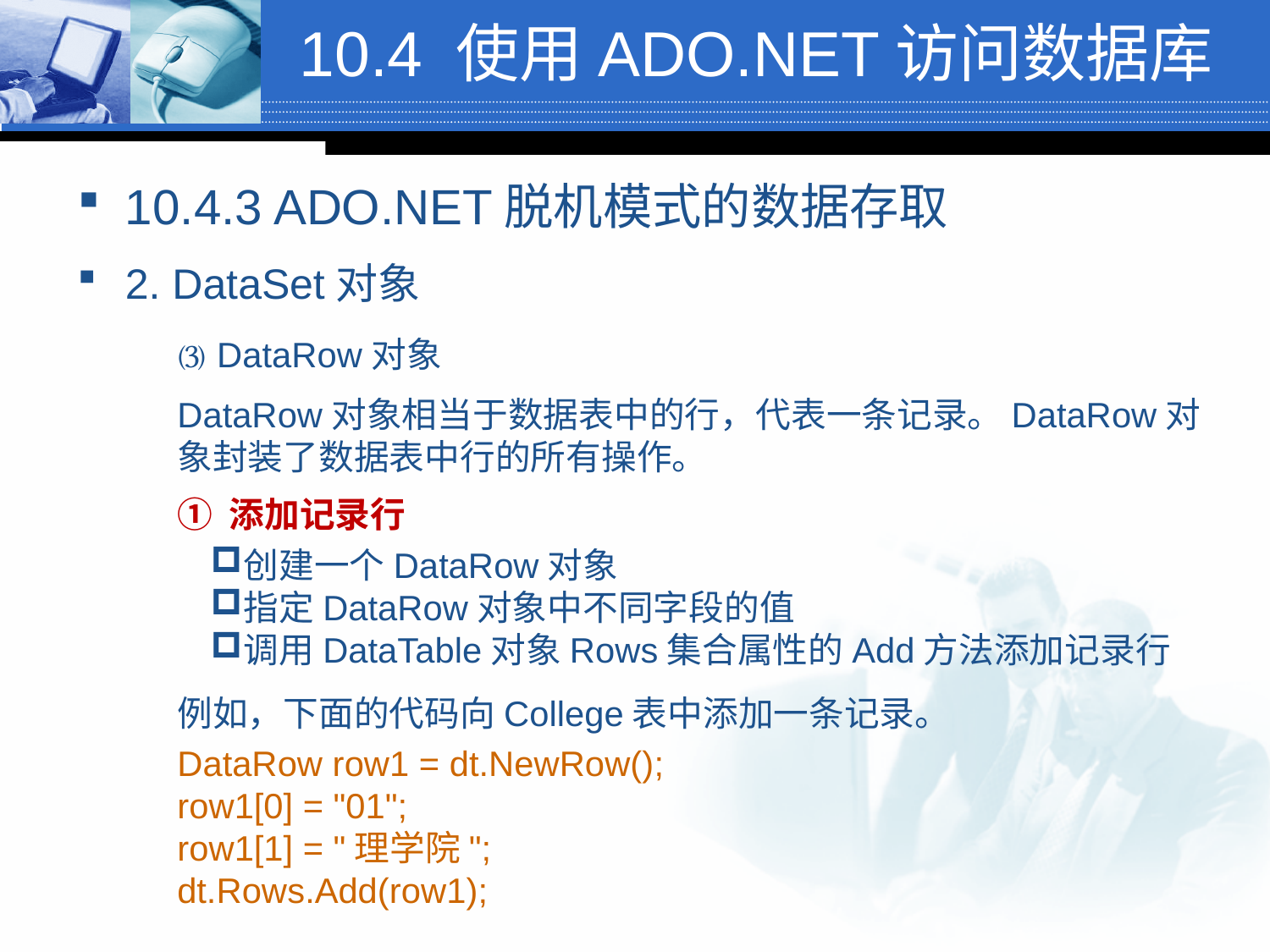

# 10.4 使用ADO.NET访问数据库
10.4.3 ADO.NET脱机模式的数据存取
2. DataSet对象
⑶ DataRow对象
DataRow对象相当于数据表中的行，代表一条记录。DataRow对象封装了数据表中行的所有操作。
① 添加记录行
创建一个DataRow对象
指定DataRow对象中不同字段的值
调用DataTable对象Rows集合属性的Add方法添加记录行
例如，下面的代码向College表中添加一条记录。
DataRow row1 = dt.NewRow();
row1[0] = "01";
row1[1] = "理学院";
dt.Rows.Add(row1);